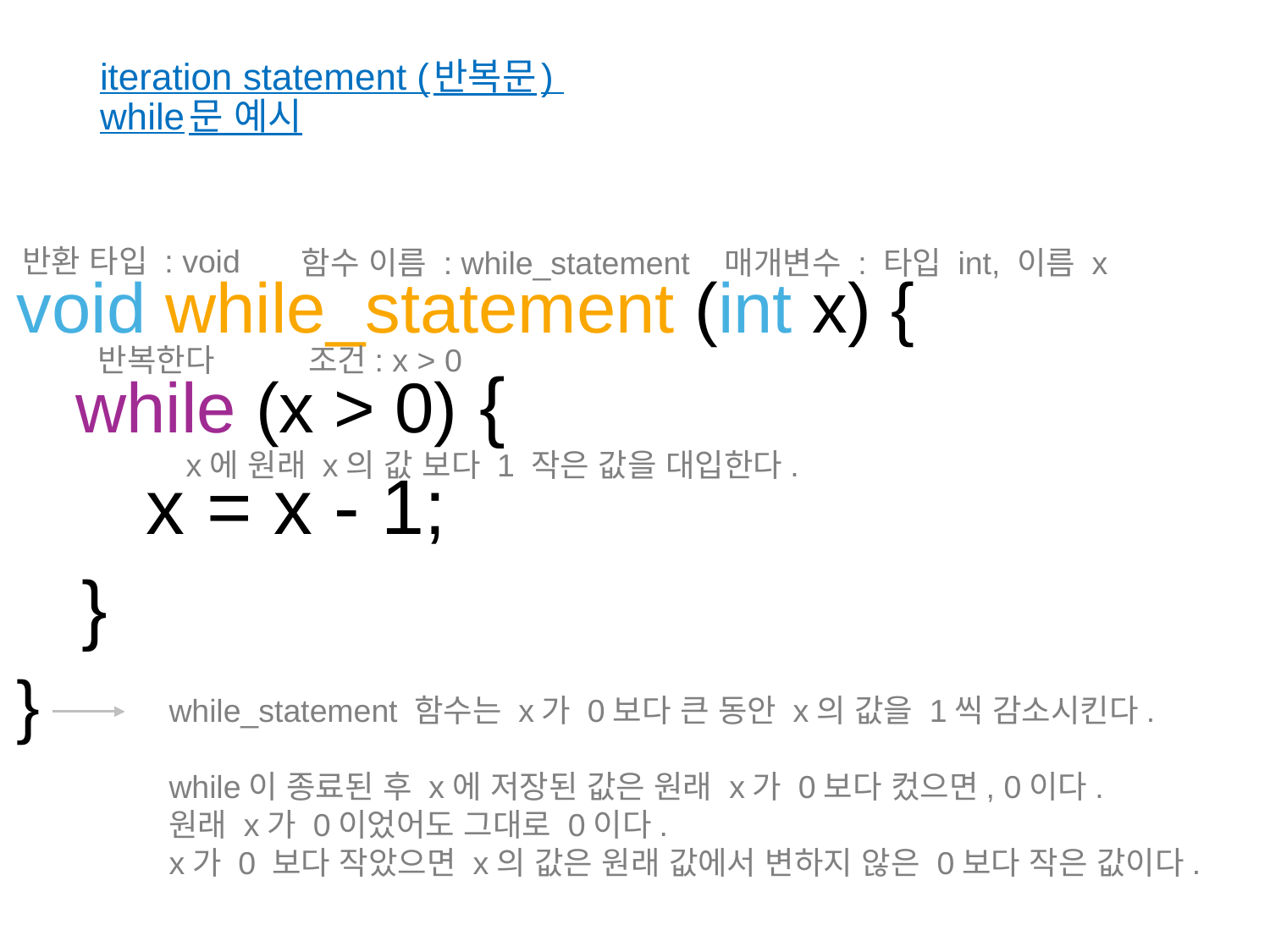

# iteration statement (반복문) while문 예시
반환 타입 : void
함수 이름 : while_statement
매개변수 : 타입 int, 이름 x
void while_statement (int x) {
   while (x > 0) {
      x = x - 1;
   }
}
반복한다
조건: x > 0
x에 원래 x의 값 보다 1 작은 값을 대입한다.
while_statement 함수는 x가 0보다 큰 동안 x의 값을 1씩 감소시킨다.

while이 종료된 후 x에 저장된 값은 원래 x가 0보다 컸으면, 0이다.
원래 x가 0이었어도 그대로 0이다.
x가 0 보다 작았으면 x의 값은 원래 값에서 변하지 않은 0보다 작은 값이다.